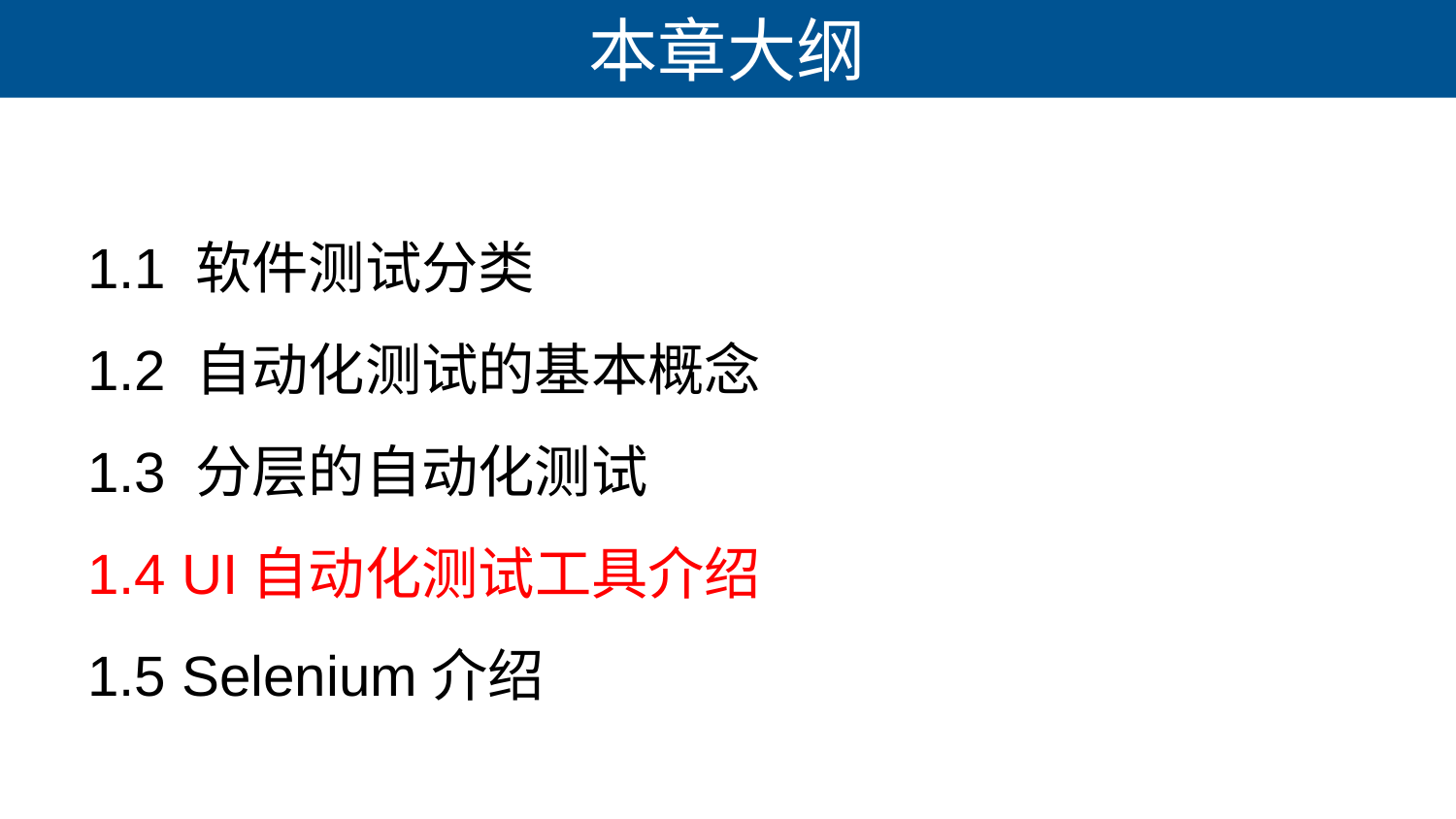

# 本章大纲
1.1 软件测试分类
1.2 自动化测试的基本概念
1.3 分层的自动化测试
1.4 UI自动化测试工具介绍
1.5 Selenium介绍